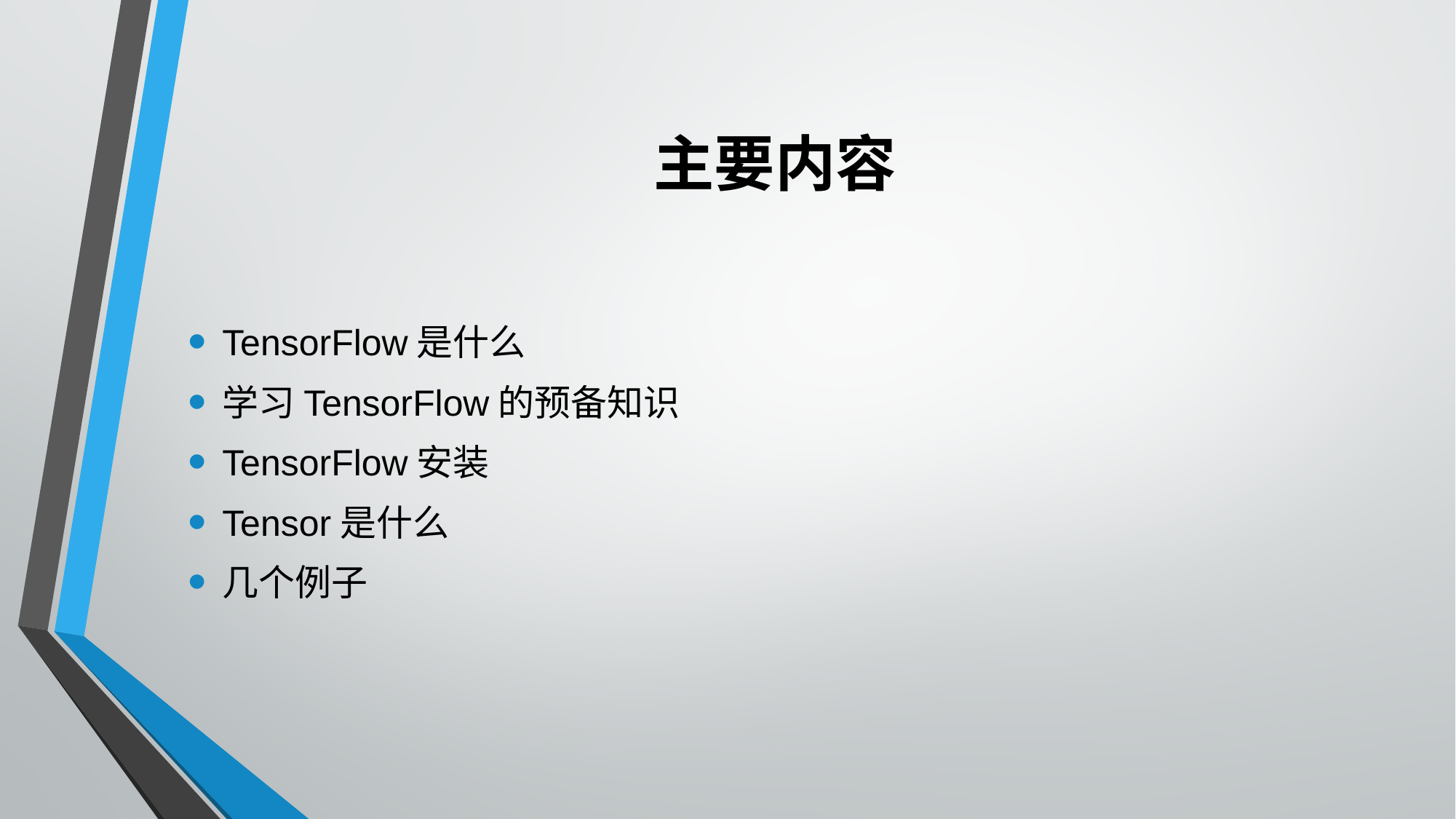

# 主要内容
TensorFlow是什么
学习TensorFlow的预备知识
TensorFlow安装
Tensor是什么
几个例子